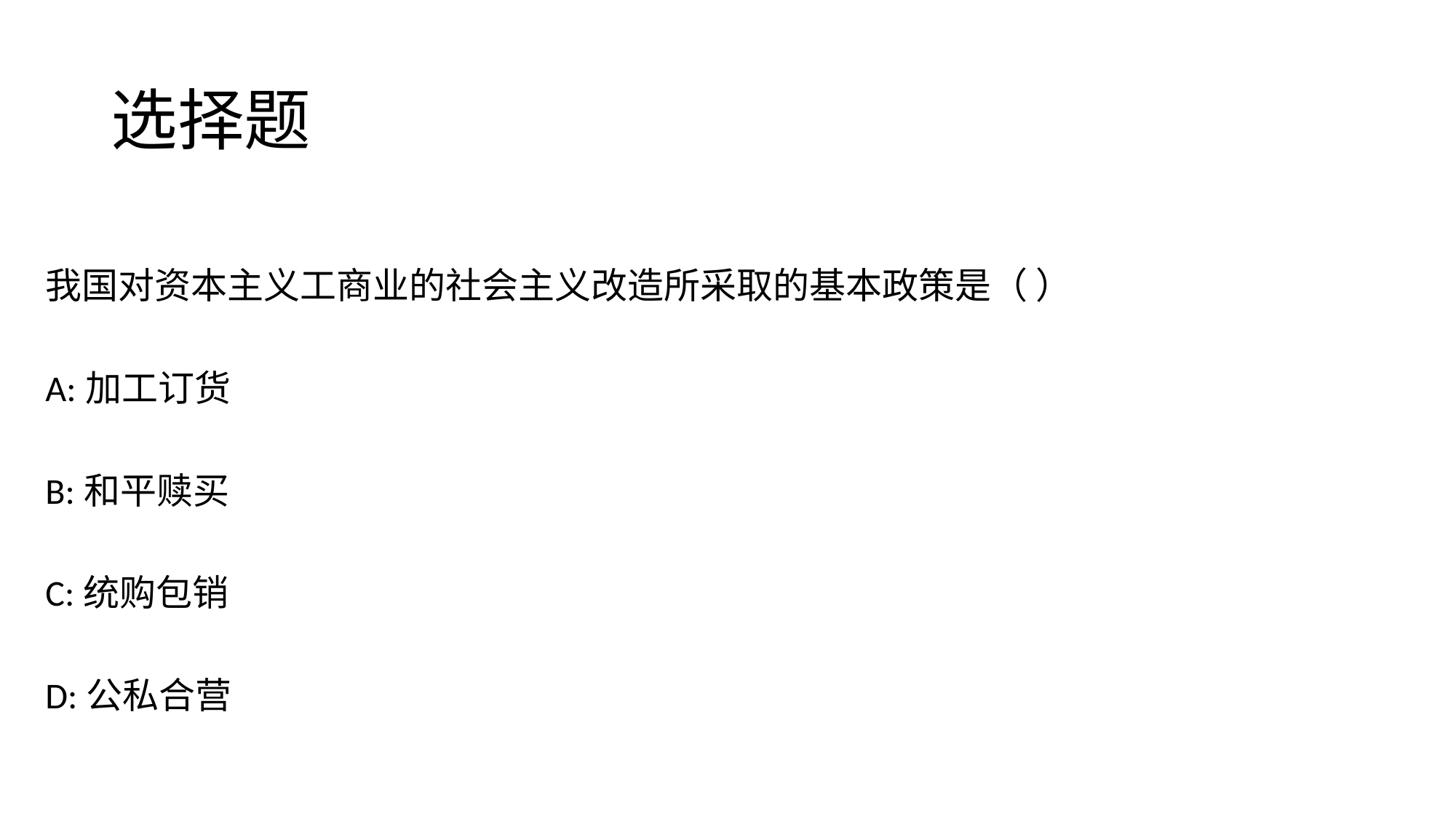

# 选择题
我国对资本主义工商业的社会主义改造所采取的基本政策是（ ）
A:加工订货
B:和平赎买
C:统购包销
D:公私合营